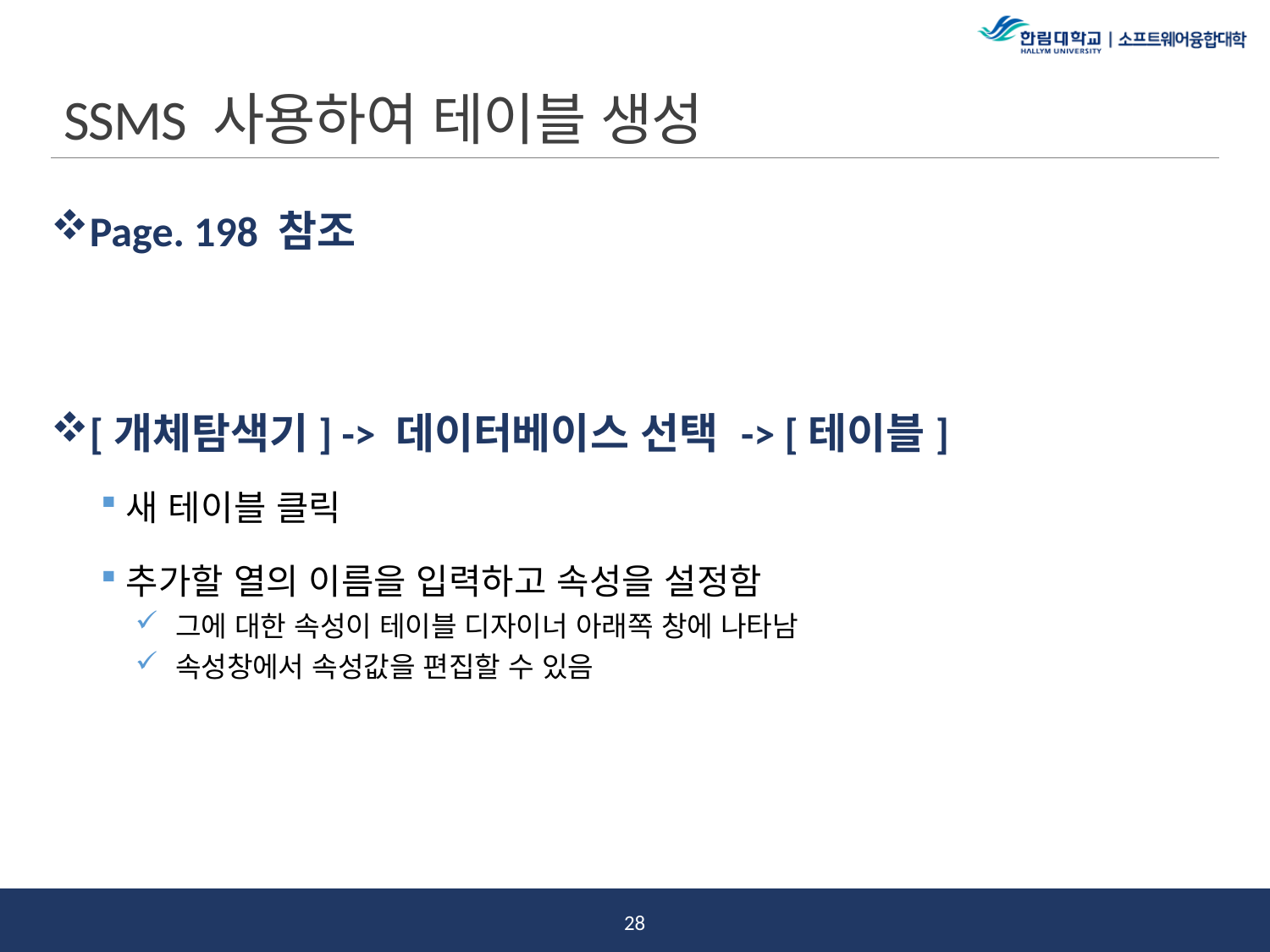

# SSMS 사용하여 테이블 생성
Page. 198 참조

[개체탐색기] -> 데이터베이스 선택 -> [테이블]
새 테이블 클릭
추가할 열의 이름을 입력하고 속성을 설정함
그에 대한 속성이 테이블 디자이너 아래쪽 창에 나타남
속성창에서 속성값을 편집할 수 있음

28